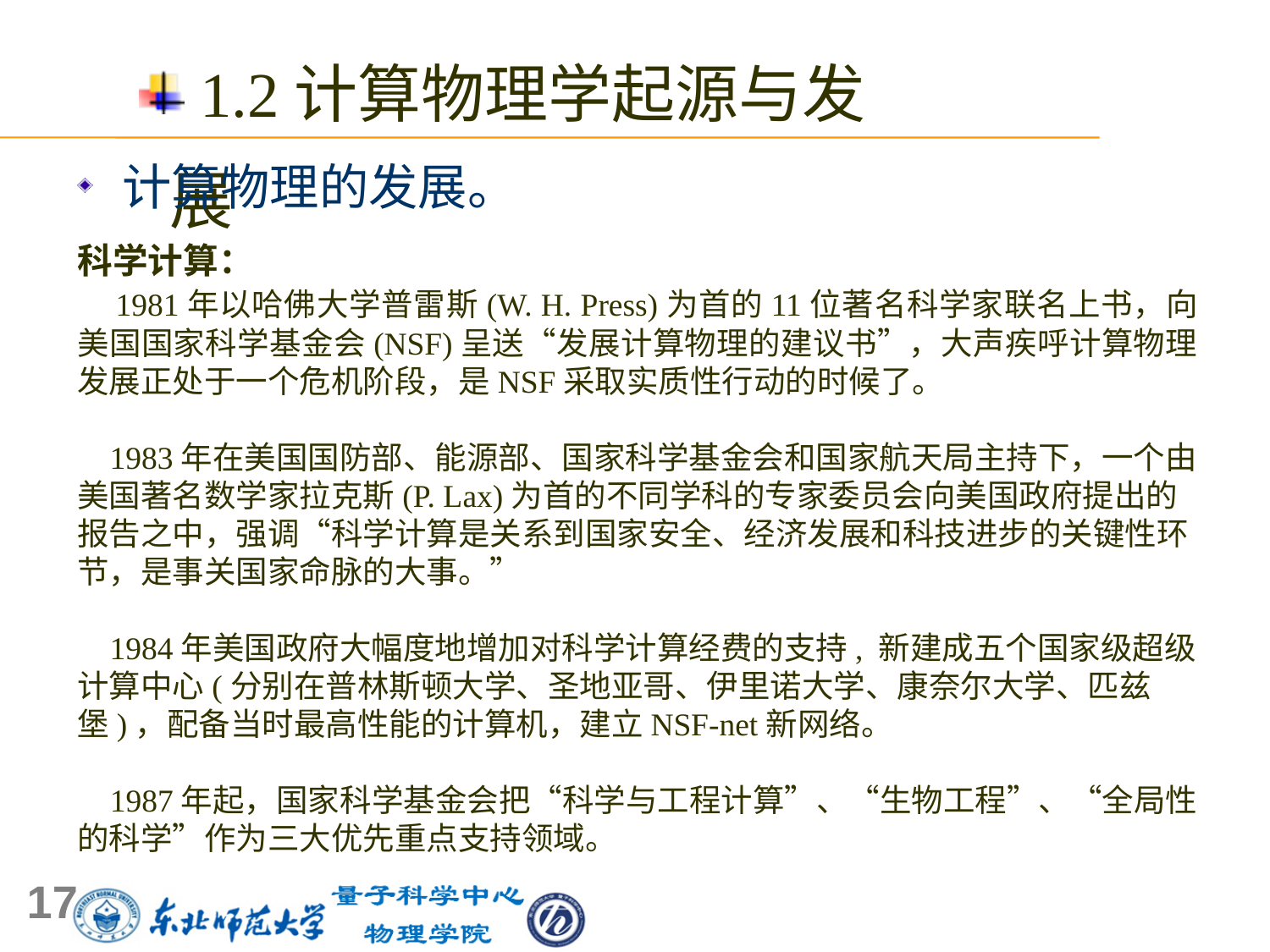

1.2计算物理学起源与发展

 计算物理的发展。
科学计算：
    1981年以哈佛大学普雷斯(W. H. Press)为首的11位著名科学家联名上书，向美国国家科学基金会(NSF)呈送“发展计算物理的建议书”，大声疾呼计算物理发展正处于一个危机阶段，是NSF采取实质性行动的时候了。
    1983年在美国国防部、能源部、国家科学基金会和国家航天局主持下，一个由美国著名数学家拉克斯(P. Lax)为首的不同学科的专家委员会向美国政府提出的报告之中，强调“科学计算是关系到国家安全、经济发展和科技进步的关键性环节，是事关国家命脉的大事。”
    1984年美国政府大幅度地增加对科学计算经费的支持, 新建成五个国家级超级计算中心(分别在普林斯顿大学、圣地亚哥、伊里诺大学、康奈尔大学、匹兹堡)，配备当时最高性能的计算机，建立NSF-net新网络。

    1987年起，国家科学基金会把“科学与工程计算”、“生物工程”、“全局性的科学”作为三大优先重点支持领域。
17